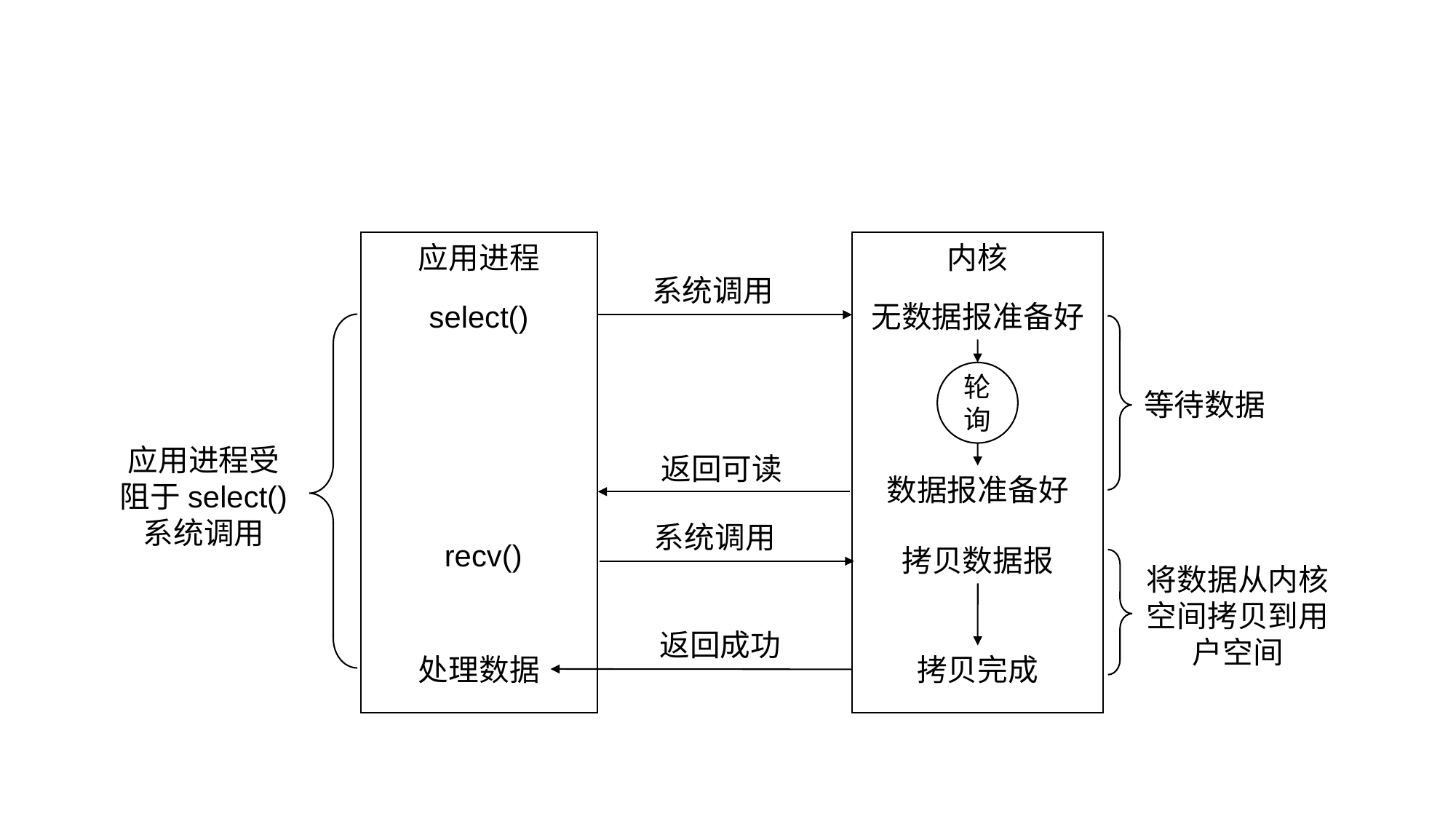

应用进程
内核
系统调用
select()
无数据报准备好

轮询
等待数据
应用进程受
阻于select()
系统调用
返回可读
数据报准备好
系统调用
recv()
拷贝数据报

将数据从内核
空间拷贝到用
户空间
返回成功
处理数据
拷贝完成